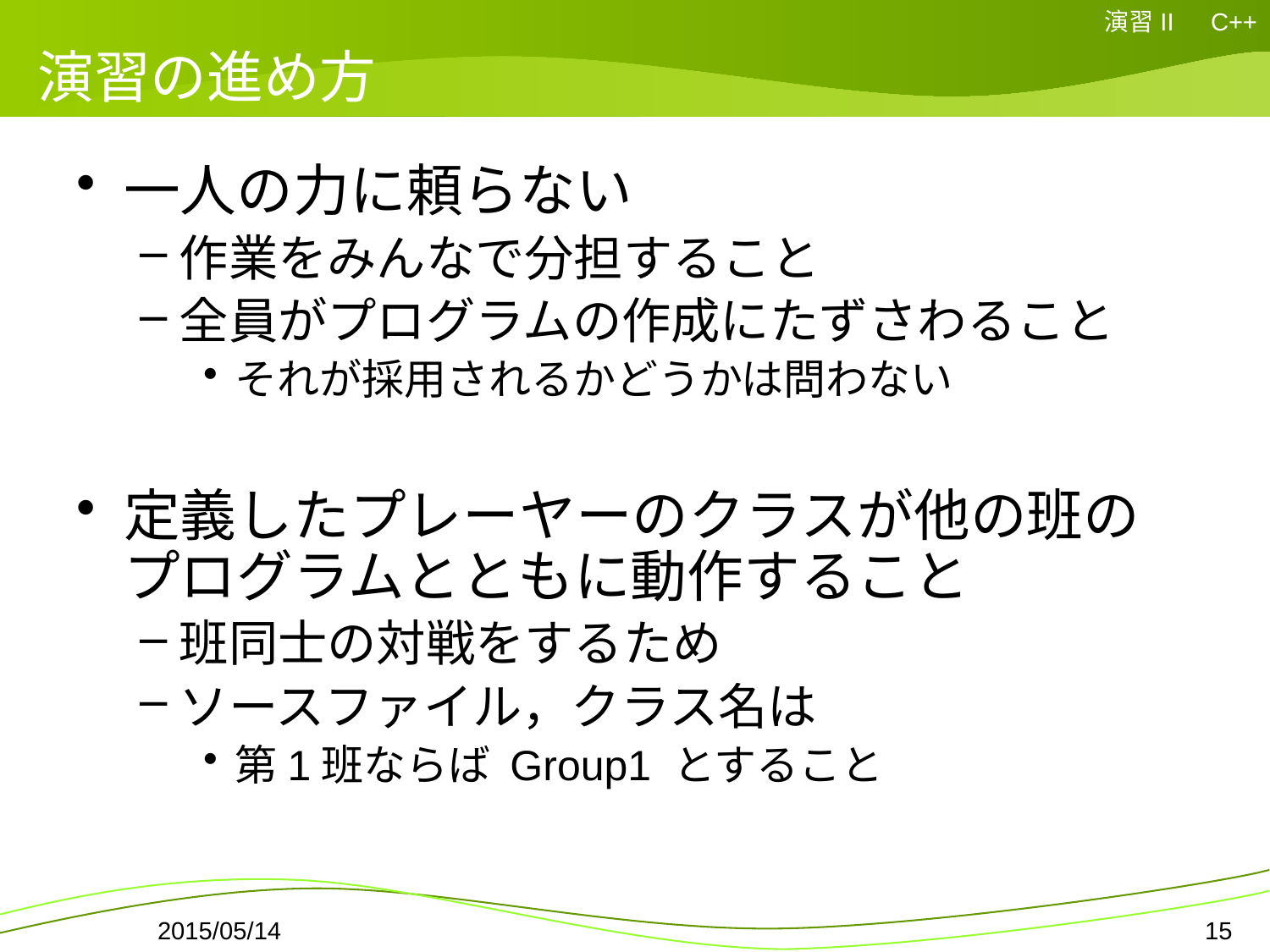

演習II　C++
# 演習の進め方
一人の力に頼らない
作業をみんなで分担すること
全員がプログラムの作成にたずさわること
それが採用されるかどうかは問わない

定義したプレーヤーのクラスが他の班のプログラムとともに動作すること
班同士の対戦をするため
ソースファイル，クラス名は
第1班ならば Group1 とすること
2015/05/14
15